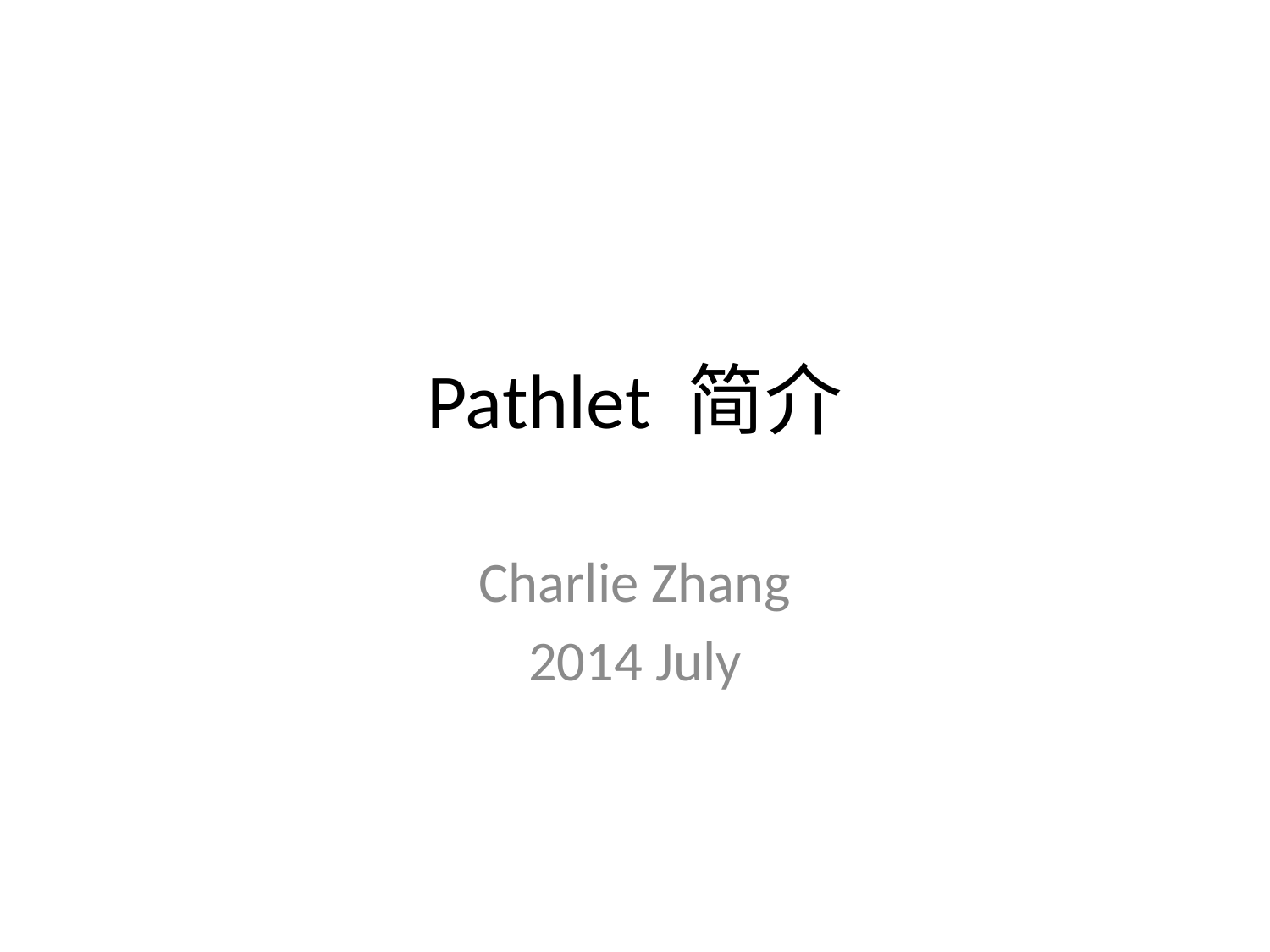

# Pathlet 简介
Charlie Zhang
2014 July